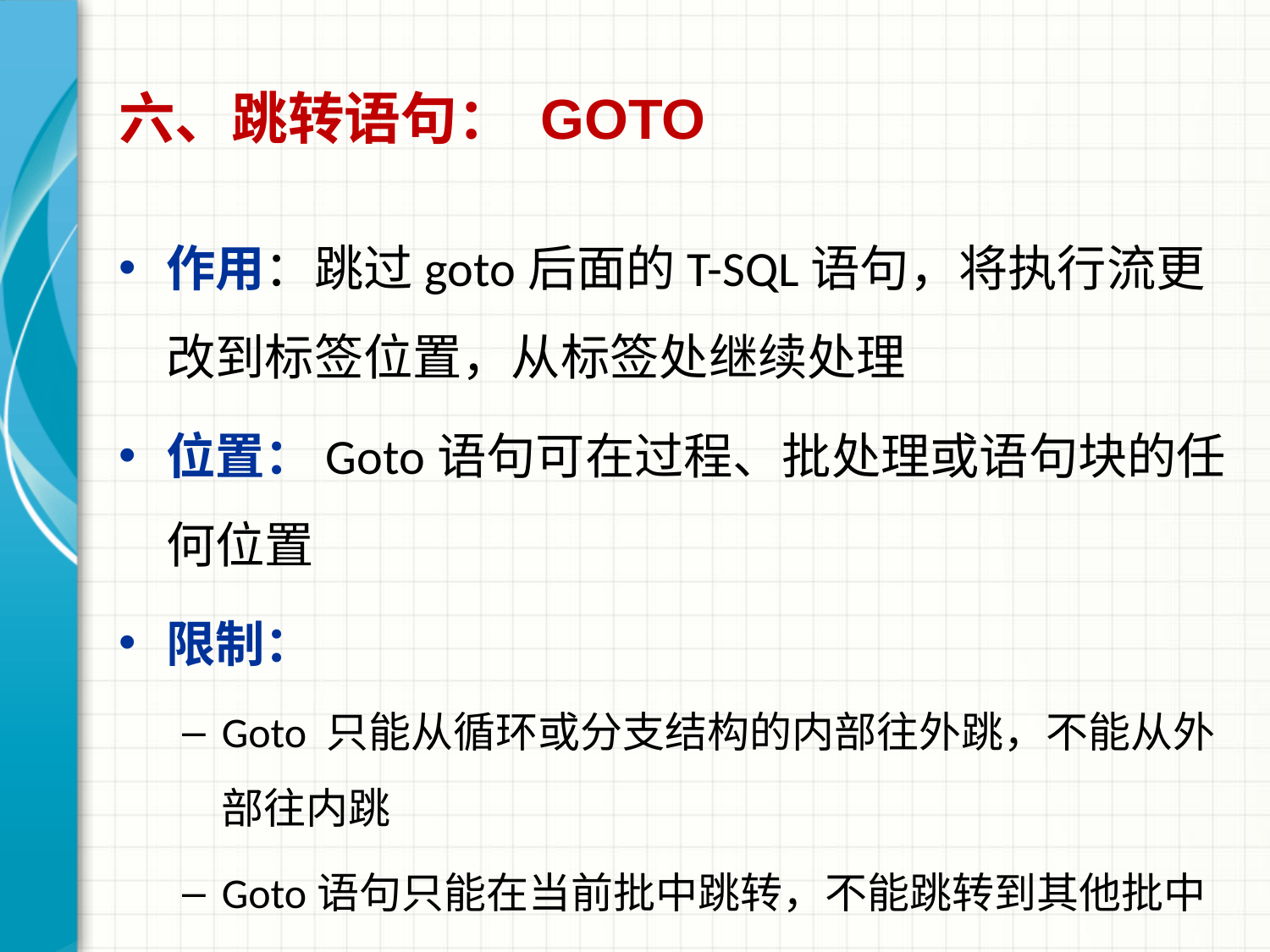

# 六、跳转语句： GOTO
作用：跳过goto后面的T-SQL语句，将执行流更改到标签位置，从标签处继续处理
位置：Goto语句可在过程、批处理或语句块的任何位置
限制：
Goto 只能从循环或分支结构的内部往外跳，不能从外部往内跳
Goto语句只能在当前批中跳转，不能跳转到其他批中
使用Goto语句会使程序的可读性变差，应尽量避免使用